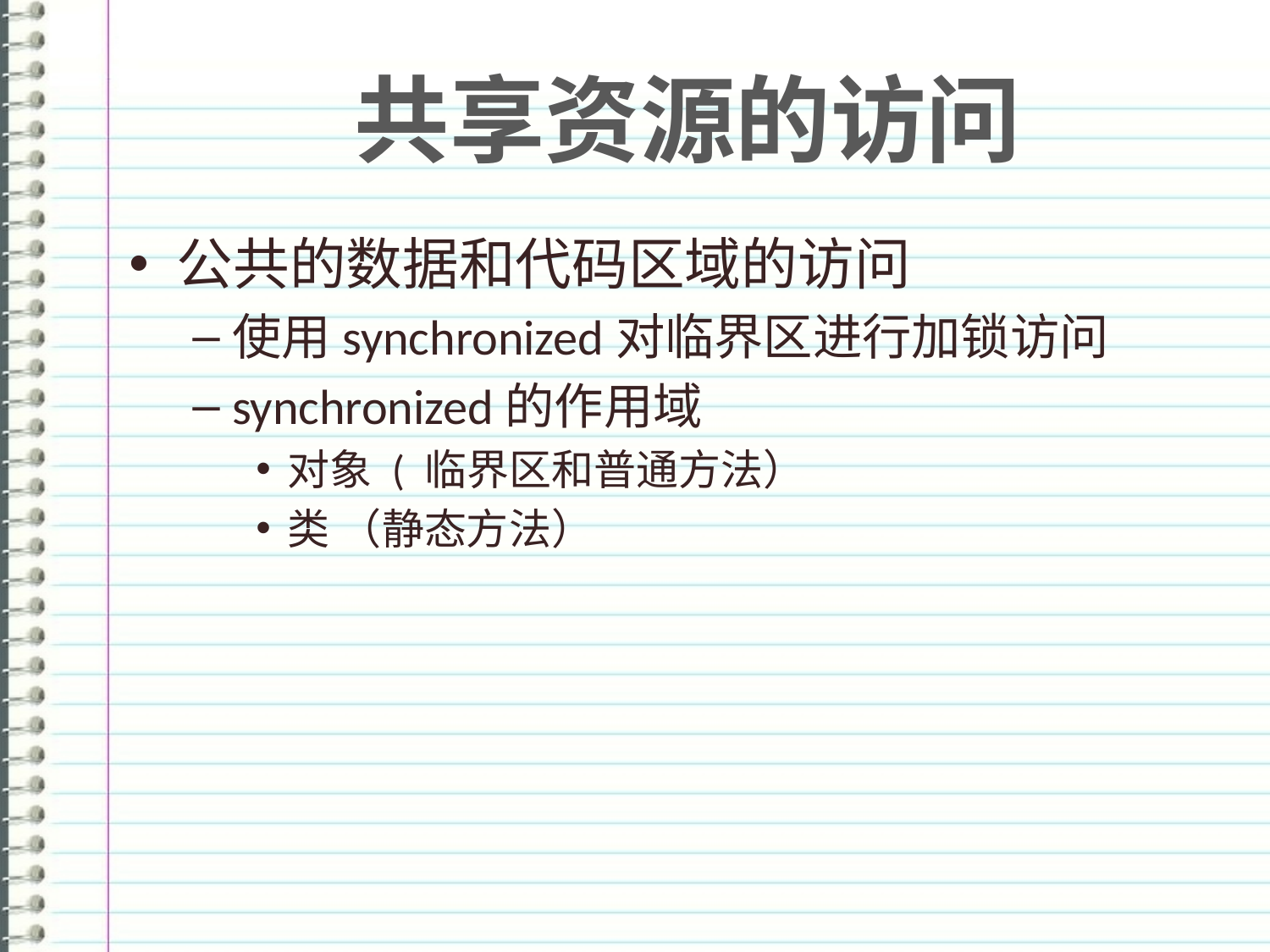

# 共享资源的访问
公共的数据和代码区域的访问
使用synchronized对临界区进行加锁访问
synchronized的作用域
对象 ( 临界区和普通方法）
类 （静态方法）